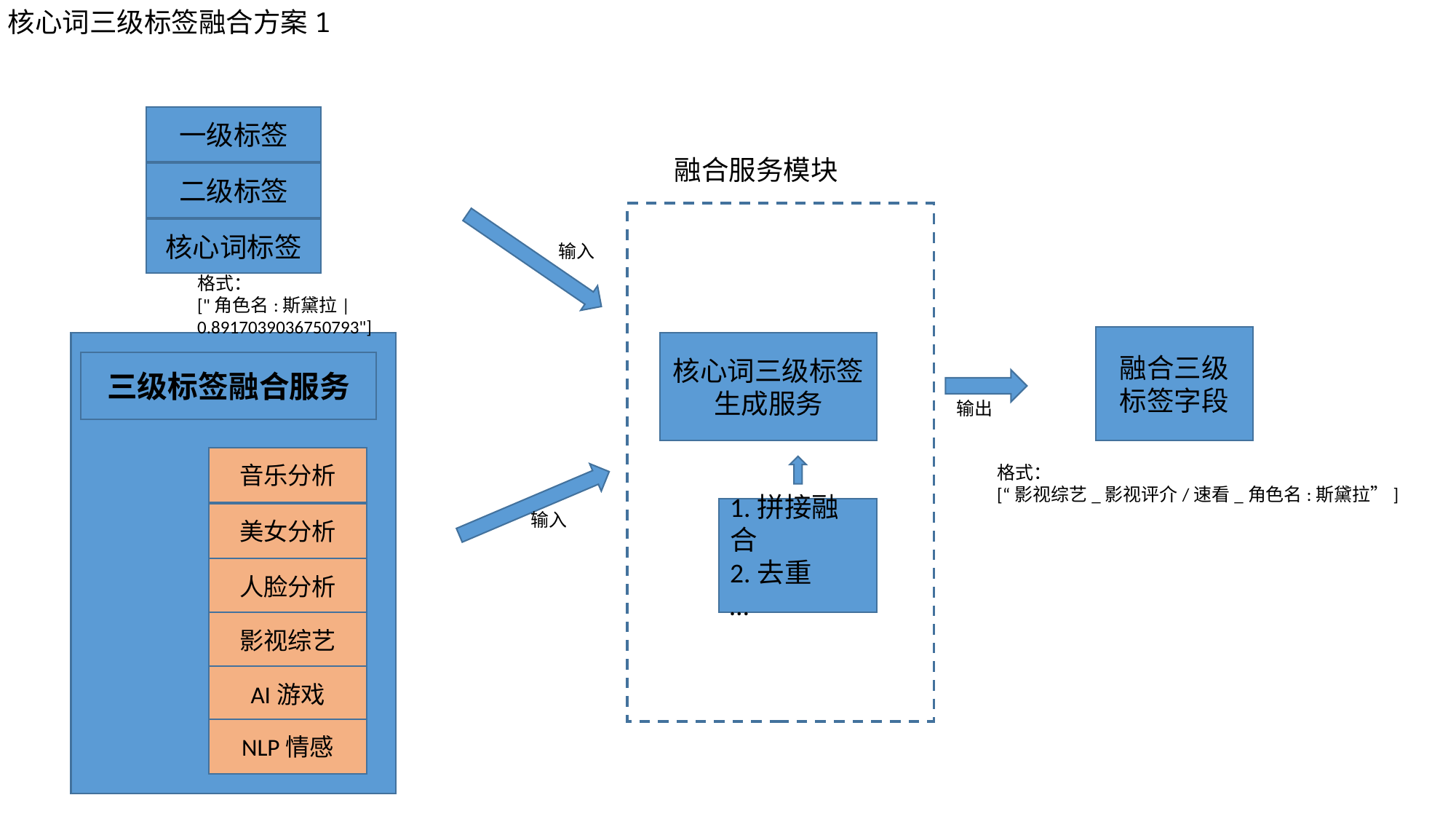

核心词三级标签融合方案1
一级标签
二级标签
核心词标签
输入

格式：
["角色名:斯黛拉|0.8917039036750793"]
融合三级标签字段

三级标签融合服务
音乐分析
美女分析
人脸分析
影视综艺
AI游戏
NLP情感
核心词三级标签生成服务

输出

格式：
[“影视综艺_影视评介/速看_角色名:斯黛拉”]

1.拼接融合
2.去重
…
输入
融合服务模块